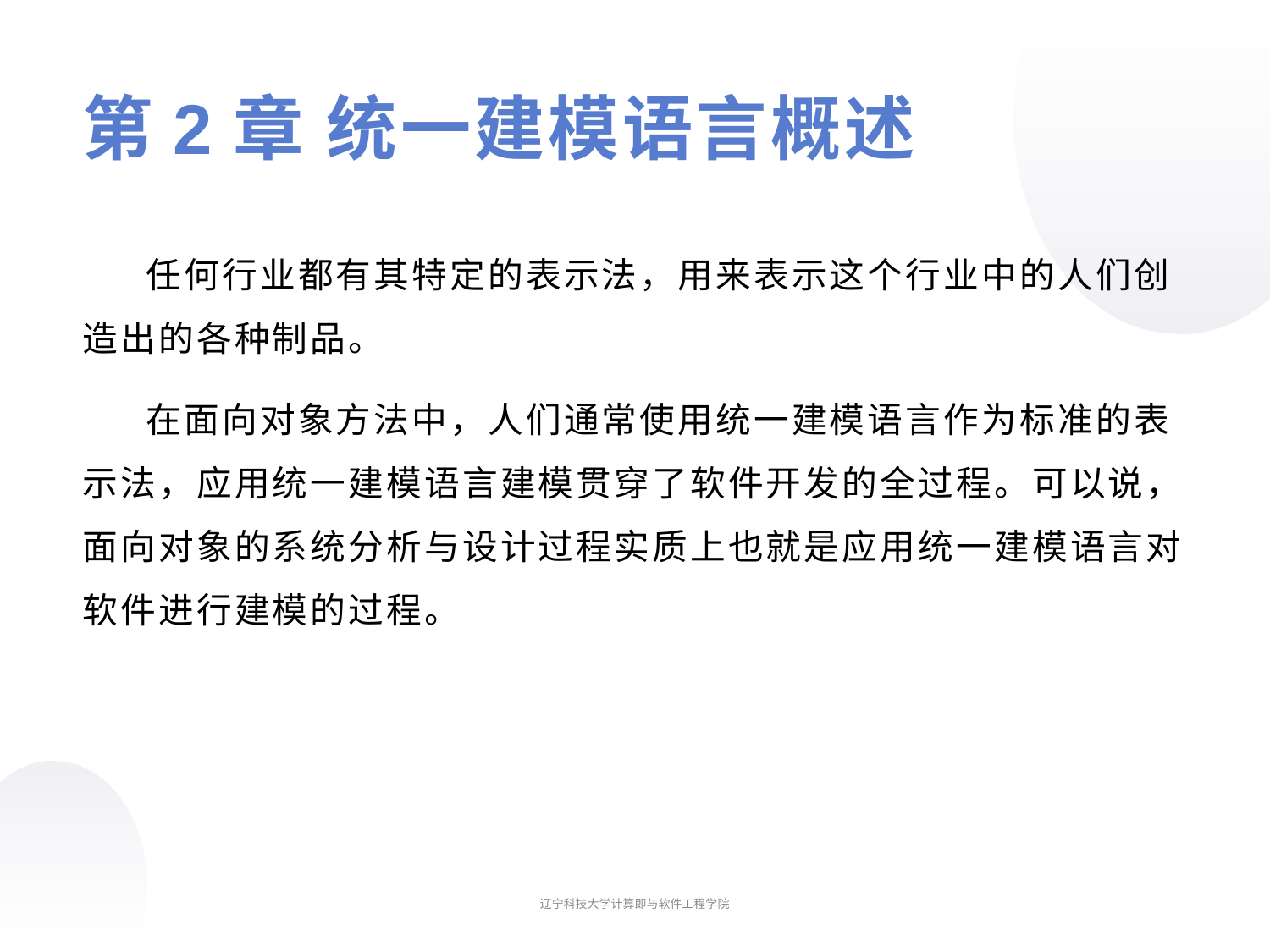

# 第2章 统一建模语言概述
任何行业都有其特定的表示法，用来表示这个行业中的人们创造出的各种制品。
在面向对象方法中，人们通常使用统一建模语言作为标准的表示法，应用统一建模语言建模贯穿了软件开发的全过程。可以说，面向对象的系统分析与设计过程实质上也就是应用统一建模语言对软件进行建模的过程。

辽宁科技大学计算即与软件工程学院
2